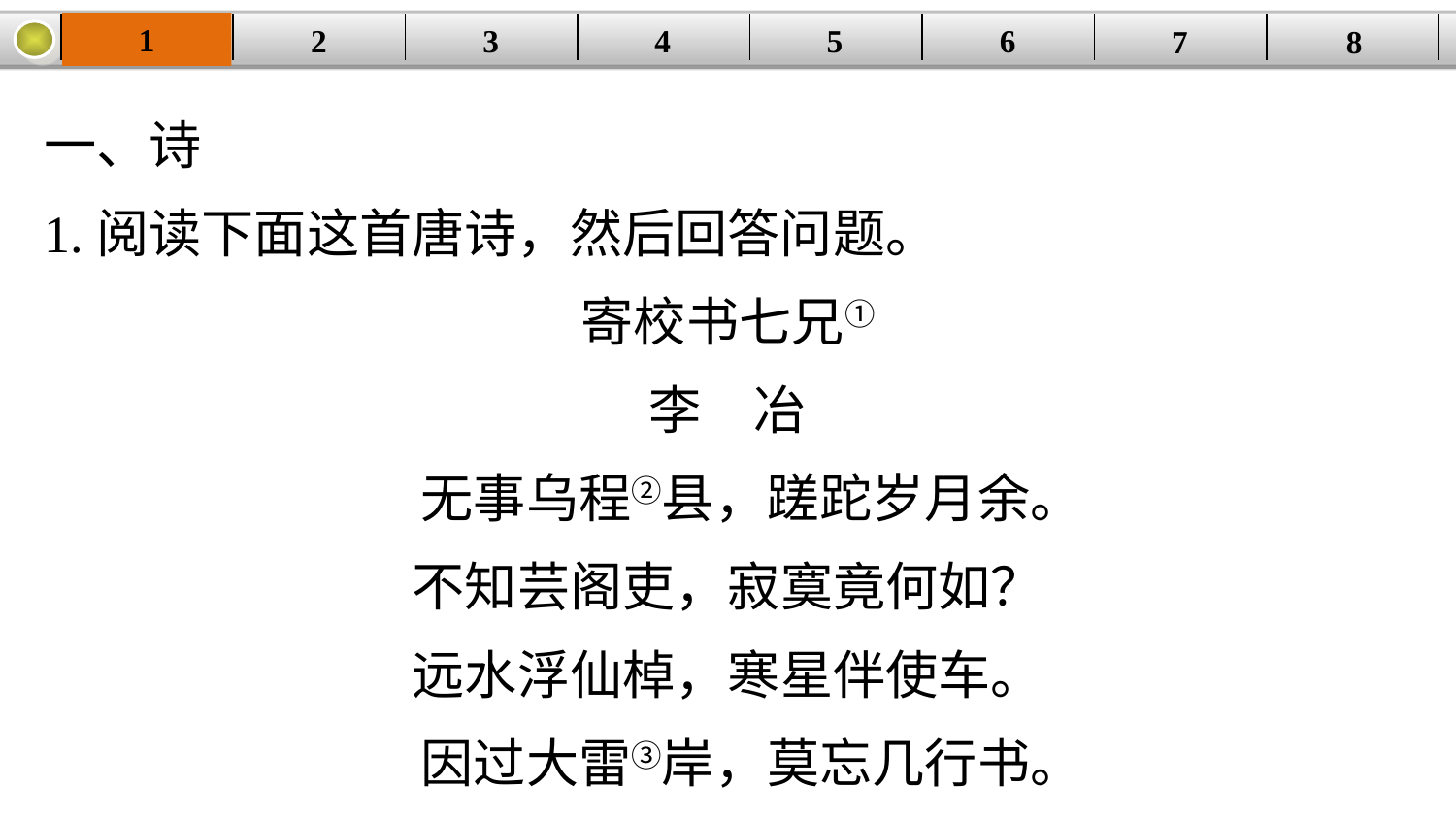

1
2
3
4
|  |  |  |  |  |  |  |  |
| --- | --- | --- | --- | --- | --- | --- | --- |
5
6
7
8

一、诗
1.阅读下面这首唐诗，然后回答问题。
寄校书七兄①
李　冶
   无事乌程②县，蹉跎岁月余。
不知芸阁吏，寂寞竟何如？
远水浮仙棹，寒星伴使车。
   因过大雷③岸，莫忘几行书。